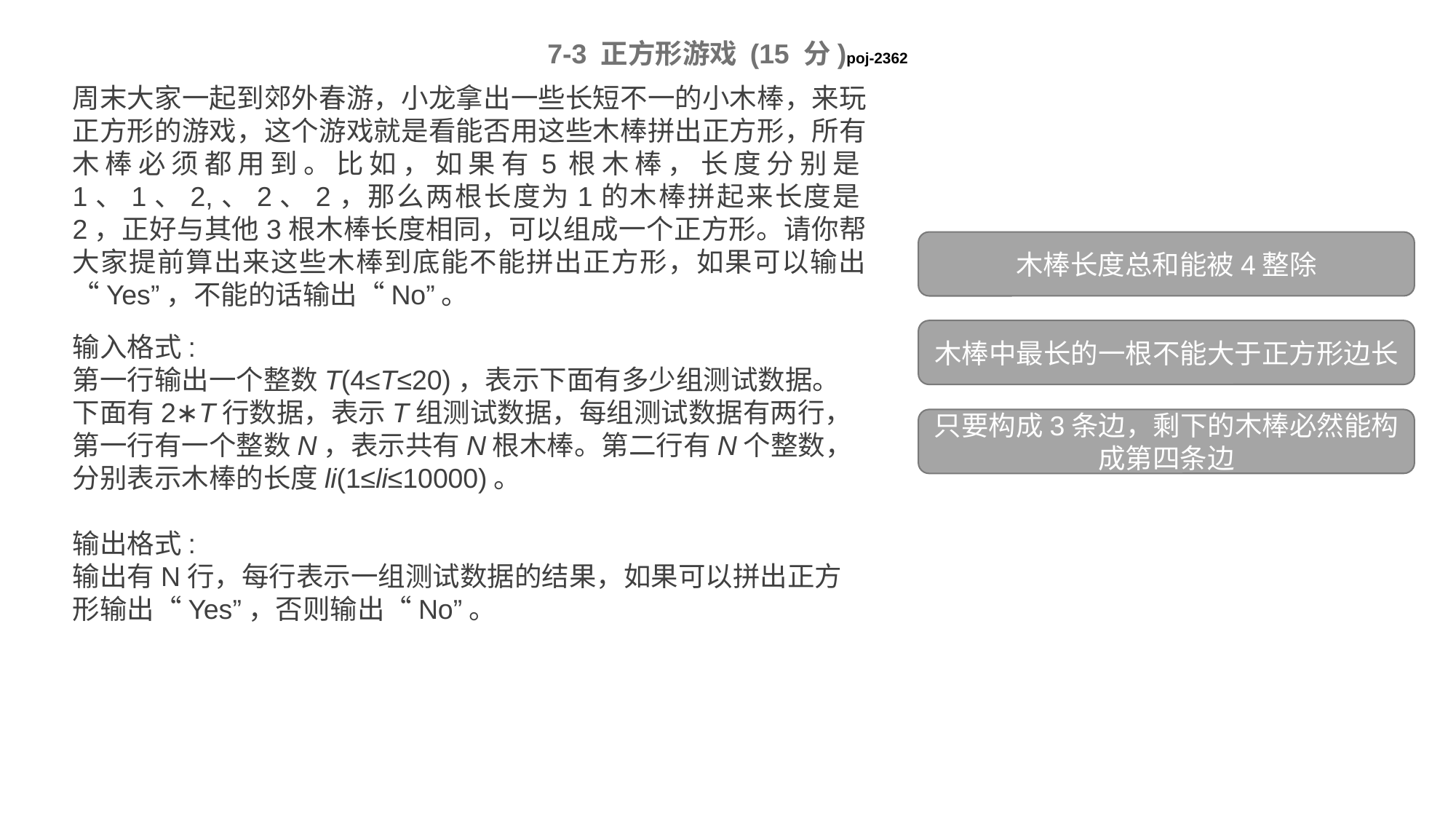

7-3 正方形游戏 (15 分)poj-2362
周末大家一起到郊外春游，小龙拿出一些长短不一的小木棒，来玩正方形的游戏，这个游戏就是看能否用这些木棒拼出正方形，所有木棒必须都用到。比如，如果有5根木棒，长度分别是1、1、2,、2、2，那么两根长度为1的木棒拼起来长度是2，正好与其他3根木棒长度相同，可以组成一个正方形。请你帮大家提前算出来这些木棒到底能不能拼出正方形，如果可以输出“Yes”，不能的话输出“No”。
木棒长度总和能被4整除
木棒中最长的一根不能大于正方形边长
输入格式:
第一行输出一个整数T(4≤T≤20)，表示下面有多少组测试数据。
下面有2∗T行数据，表示T组测试数据，每组测试数据有两行，第一行有一个整数N，表示共有N根木棒。第二行有N个整数，分别表示木棒的长度l​i​​(1≤l​i​​≤10000)。

输出格式:
输出有N行，每行表示一组测试数据的结果，如果可以拼出正方形输出“Yes”，否则输出“No”。
只要构成3条边，剩下的木棒必然能构成第四条边